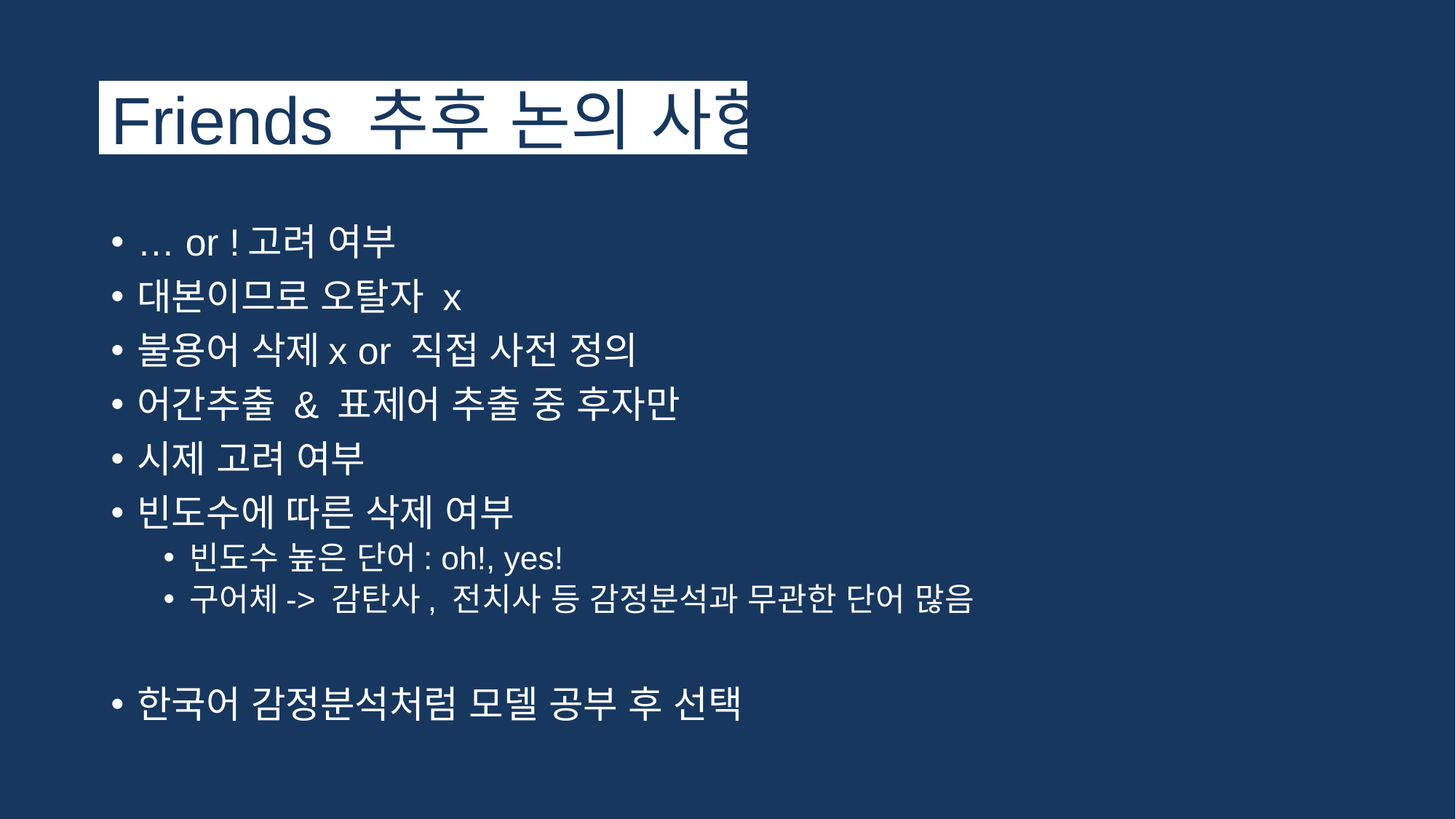

# Friends 추후 논의 사항

… or !고려 여부
대본이므로 오탈자 x
불용어 삭제x or 직접 사전 정의
어간추출 & 표제어 추출 중 후자만
시제 고려 여부
빈도수에 따른 삭제 여부
빈도수 높은 단어: oh!, yes!
구어체-> 감탄사, 전치사 등 감정분석과 무관한 단어 많음

한국어 감정분석처럼 모델 공부 후 선택